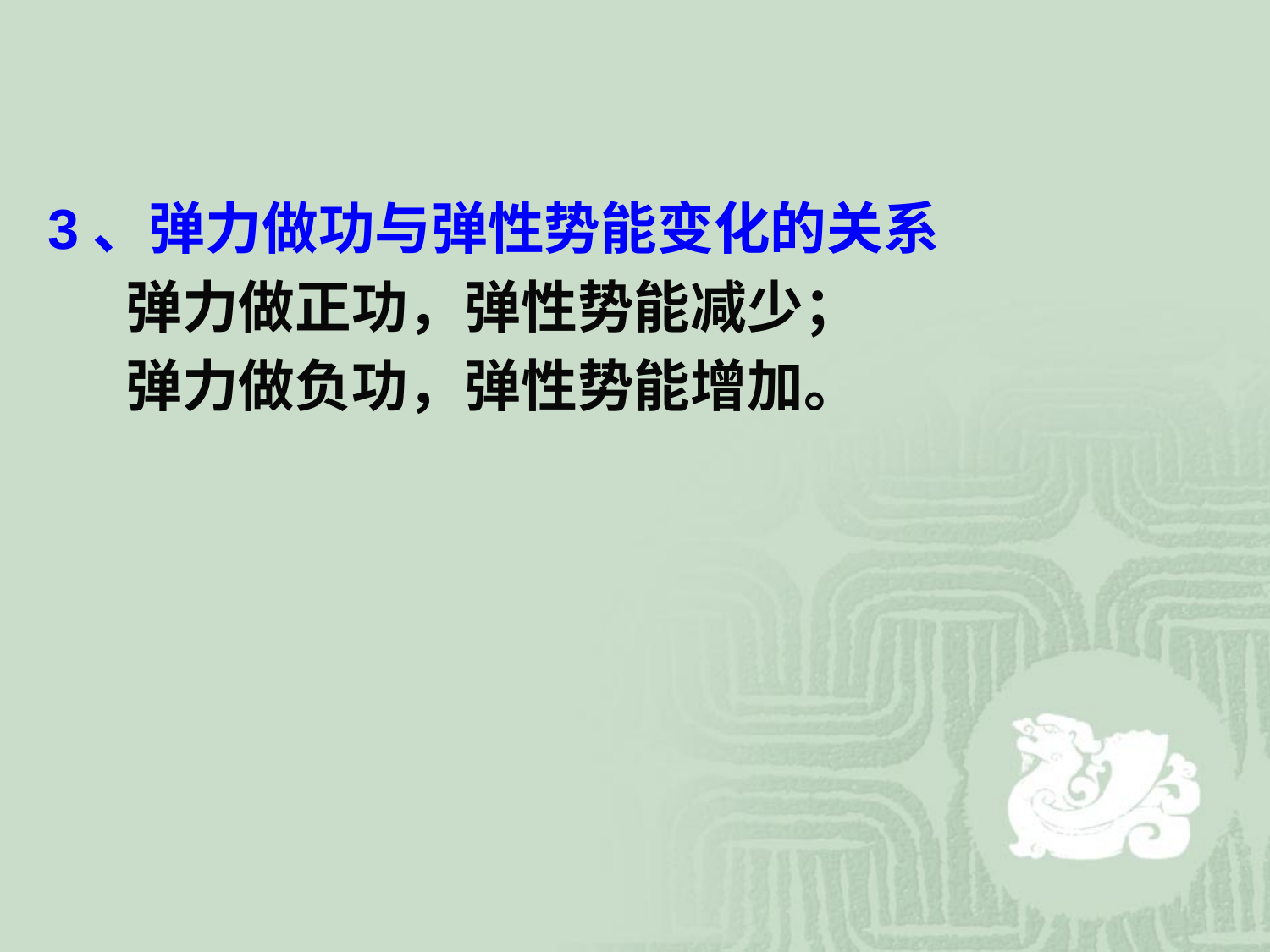

3、弹力做功与弹性势能变化的关系
     弹力做正功，弹性势能减少；
     弹力做负功，弹性势能增加。